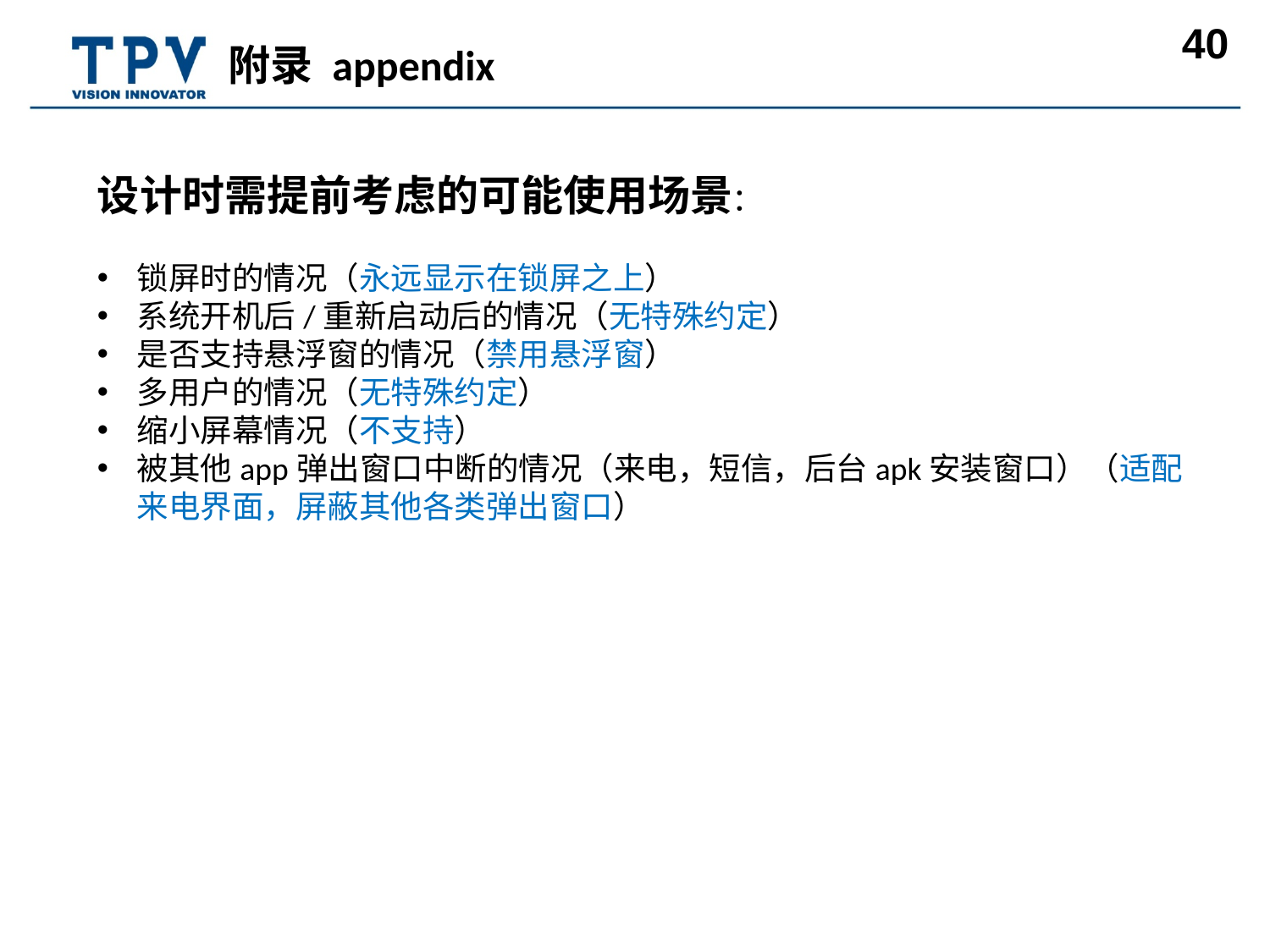

附录 appendix
设计时需提前考虑的可能使用场景：

锁屏时的情况（永远显示在锁屏之上）
系统开机后/重新启动后的情况（无特殊约定）
是否支持悬浮窗的情况（禁用悬浮窗）
多用户的情况（无特殊约定）
缩小屏幕情况（不支持）
被其他app弹出窗口中断的情况（来电，短信，后台apk安装窗口）（适配来电界面，屏蔽其他各类弹出窗口）